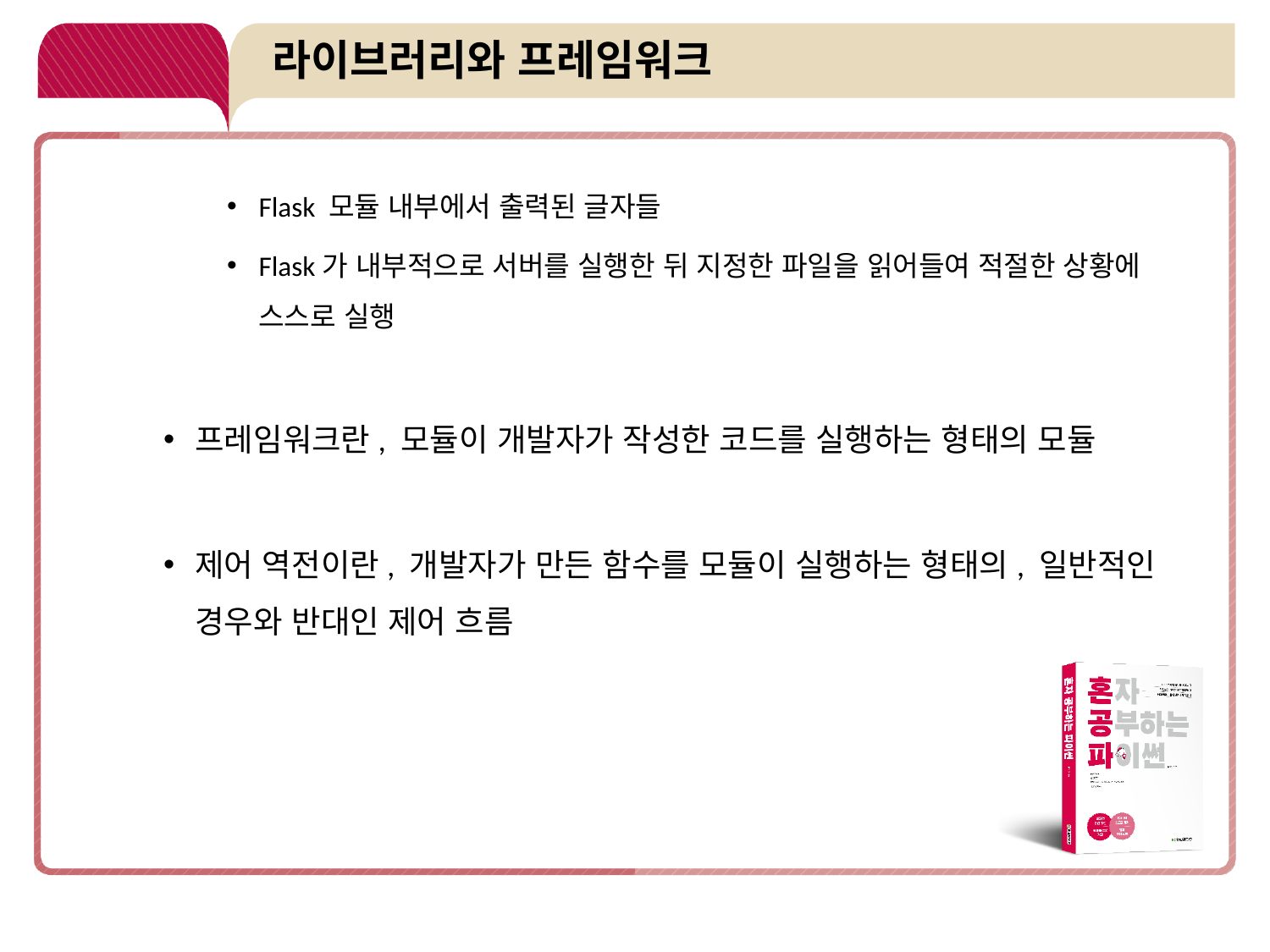

# 라이브러리와 프레임워크
Flask 모듈 내부에서 출력된 글자들
Flask가 내부적으로 서버를 실행한 뒤 지정한 파일을 읽어들여 적절한 상황에 스스로 실행

프레임워크란, 모듈이 개발자가 작성한 코드를 실행하는 형태의 모듈

제어 역전이란, 개발자가 만든 함수를 모듈이 실행하는 형태의, 일반적인 경우와 반대인 제어 흐름